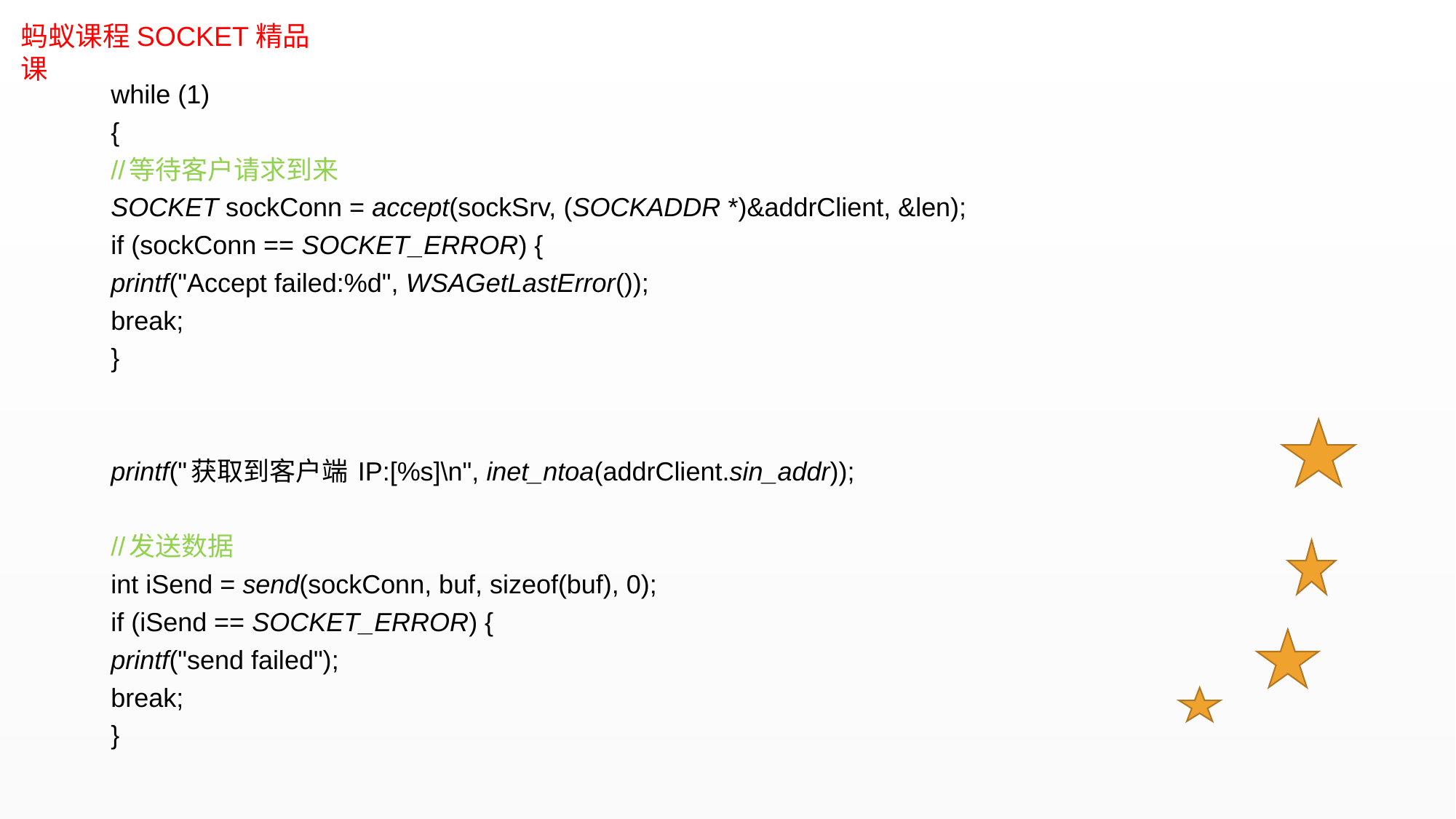

while (1)
{
//等待客户请求到来
SOCKET sockConn = accept(sockSrv, (SOCKADDR *)&addrClient, &len);
if (sockConn == SOCKET_ERROR) {
printf("Accept failed:%d", WSAGetLastError());
break;
}

printf("获取到客户端 IP:[%s]\n", inet_ntoa(addrClient.sin_addr));

//发送数据
int iSend = send(sockConn, buf, sizeof(buf), 0);
if (iSend == SOCKET_ERROR) {
printf("send failed");
break;
}